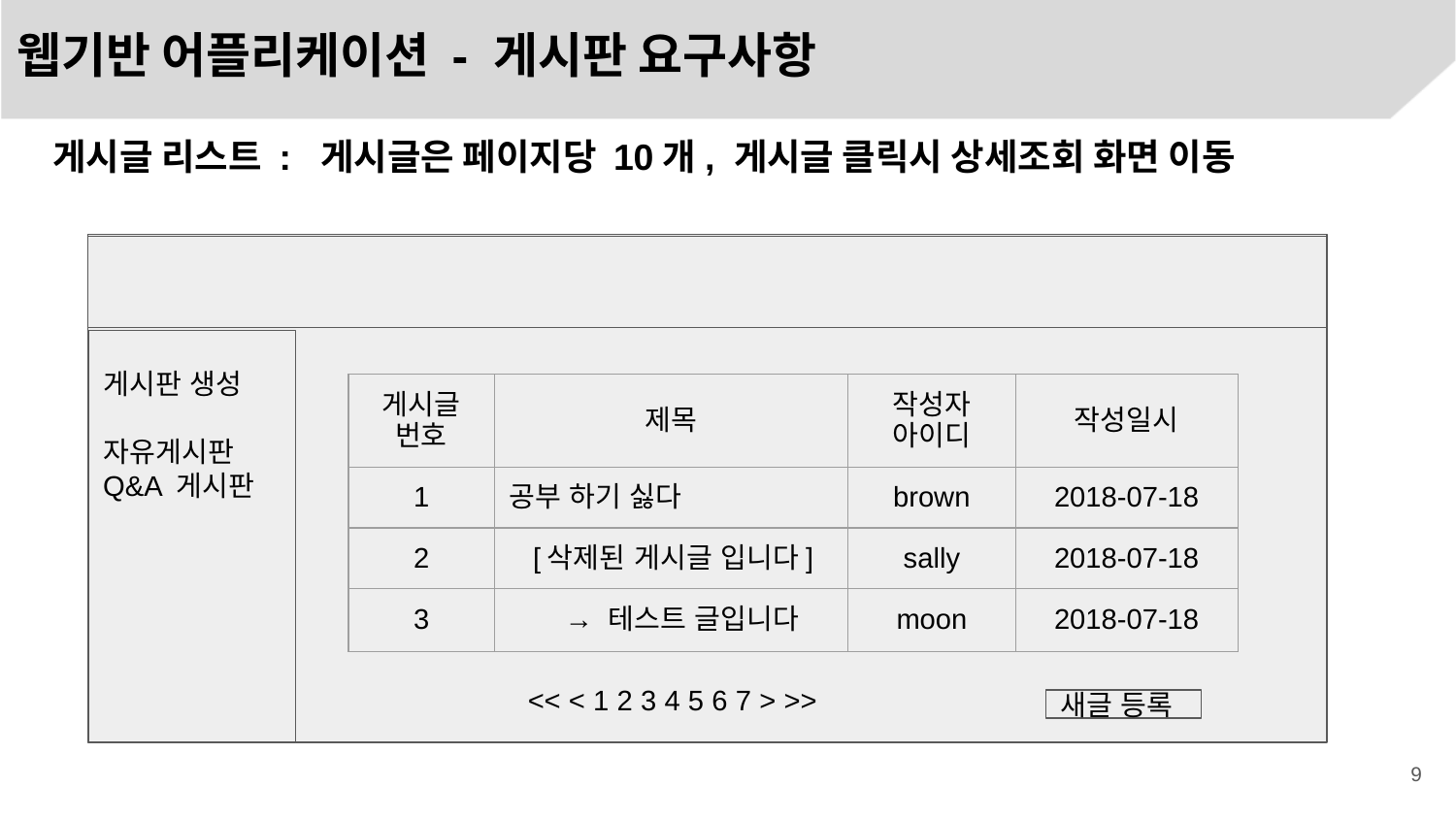

# 웹기반 어플리케이션 - 게시판 요구사항
게시글 리스트 :  게시글은 페이지당 10개, 게시글 클릭시 상세조회 화면 이동

게시판 생성

자유게시판
Q&A 게시판

| 게시글 번호 | 제목 | 작성자 아이디 | 작성일시 |
| --- | --- | --- | --- |
| 1 | 공부 하기 싫다 | brown | 2018-07-18 |
| 2 | [삭제된 게시글 입니다] | sally | 2018-07-18 |
| 3 | → 테스트 글입니다 | moon | 2018-07-18 |
<< < 1 2 3 4 5 6 7 > >>
새글 등록
9